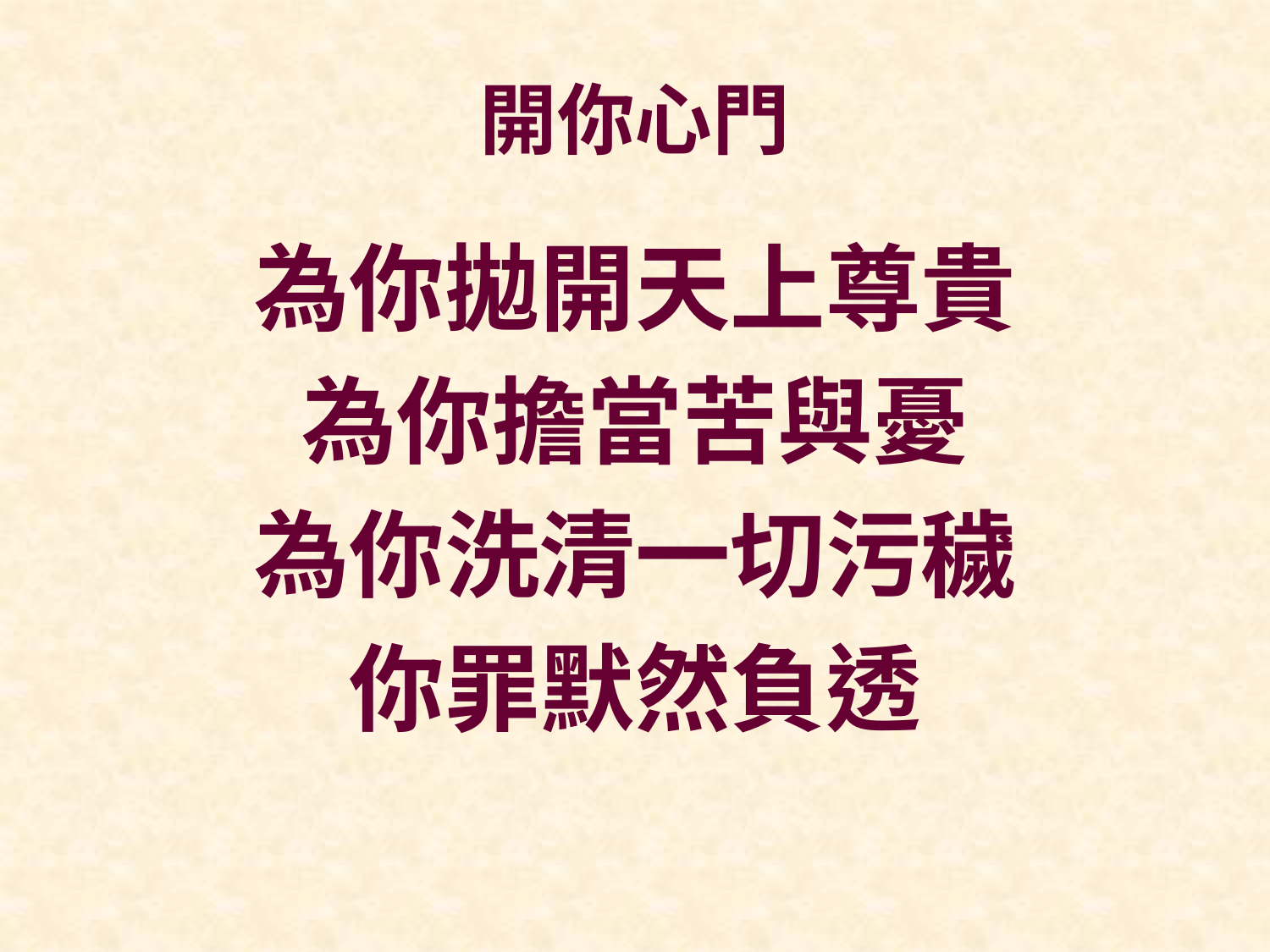

# 開你心門
為你拋開天上尊貴
為你擔當苦與憂
為你洗清一切污穢
你罪默然負透